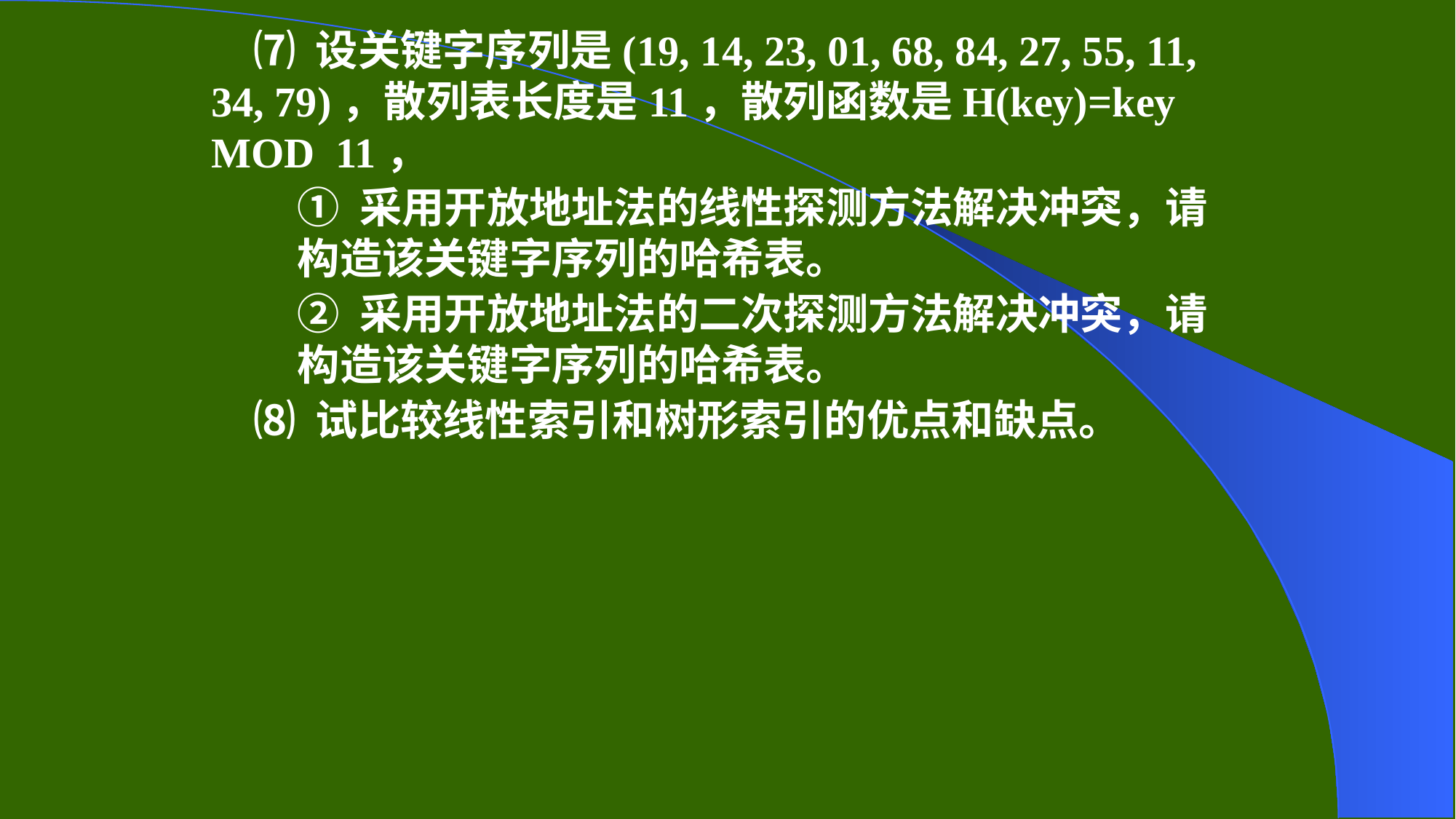

⑺ 设关键字序列是(19, 14, 23, 01, 68, 84, 27, 55, 11, 34, 79)，散列表长度是11，散列函数是H(key)=key  MOD  11，
① 采用开放地址法的线性探测方法解决冲突，请构造该关键字序列的哈希表。
② 采用开放地址法的二次探测方法解决冲突，请构造该关键字序列的哈希表。
⑻ 试比较线性索引和树形索引的优点和缺点。